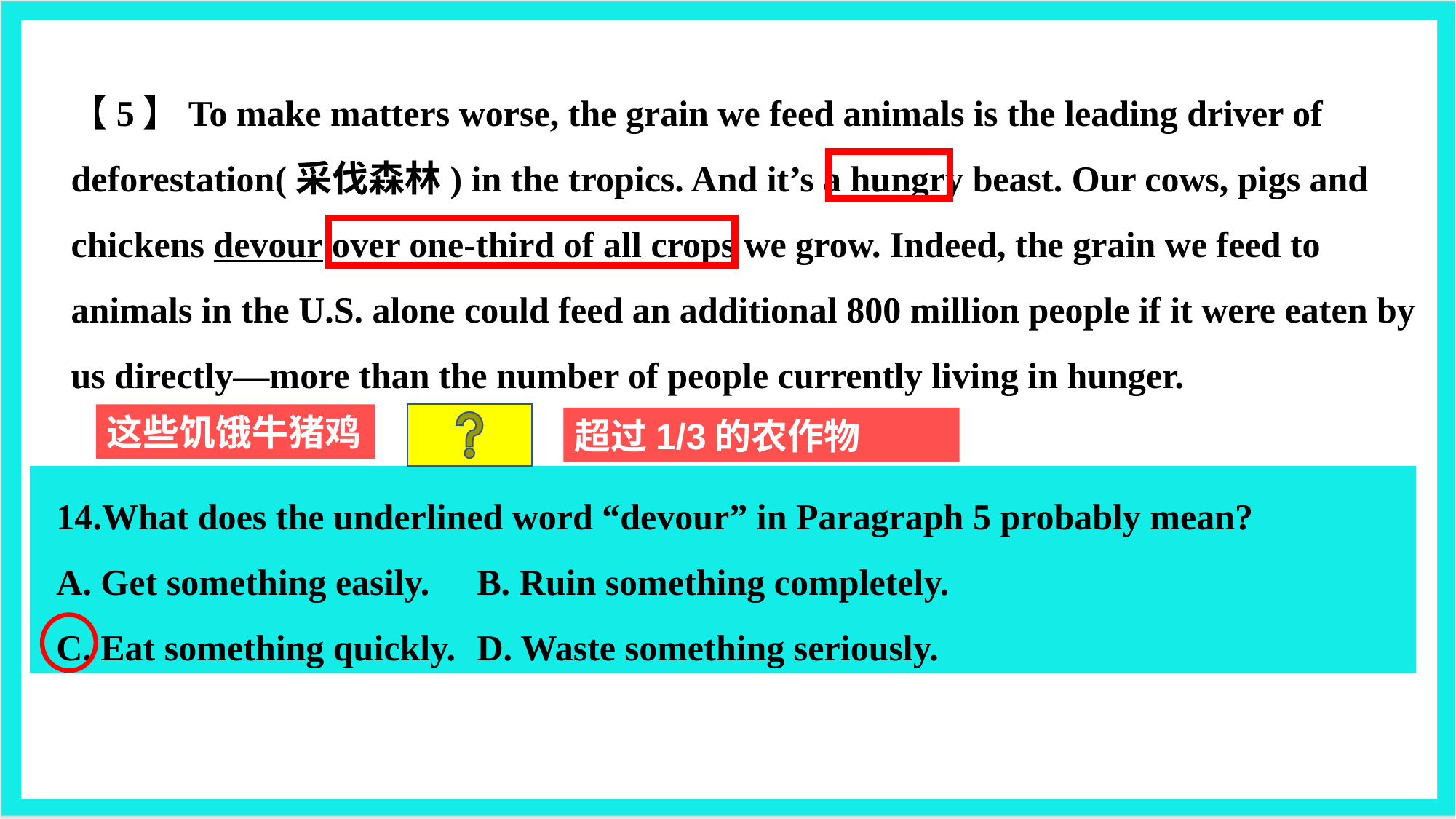

【5】To make matters worse, the grain we feed animals is the leading driver of deforestation(采伐森林) in the tropics. And it’s a hungry beast. Our cows, pigs and chickens devour over one-third of all crops we grow. Indeed, the grain we feed to animals in the U.S. alone could feed an additional 800 million people if it were eaten by us directly—more than the number of people currently living in hunger.

这些饥饿牛猪鸡
超过1/3的农作物
14.What does the underlined word “devour” in Paragraph 5 probably mean?
A. Get something easily.	B. Ruin something completely.
C. Eat something quickly.	D. Waste something seriously.